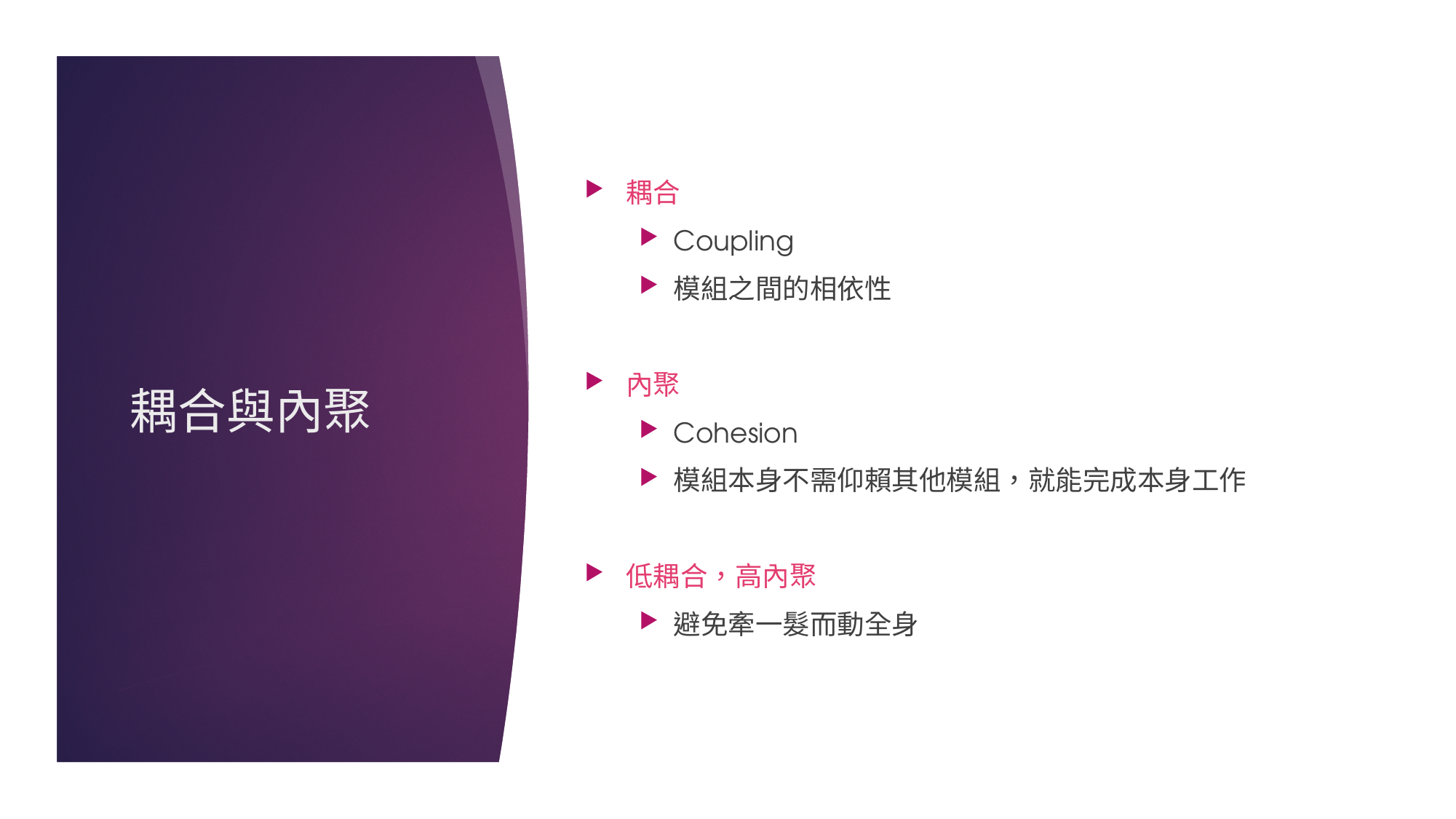

耦合
Coupling
模組之間的相依性

內聚
Cohesion
模組本身不需仰賴其他模組，就能完成本身工作

低耦合，高內聚
避免牽一髮而動全身
# 耦合與內聚